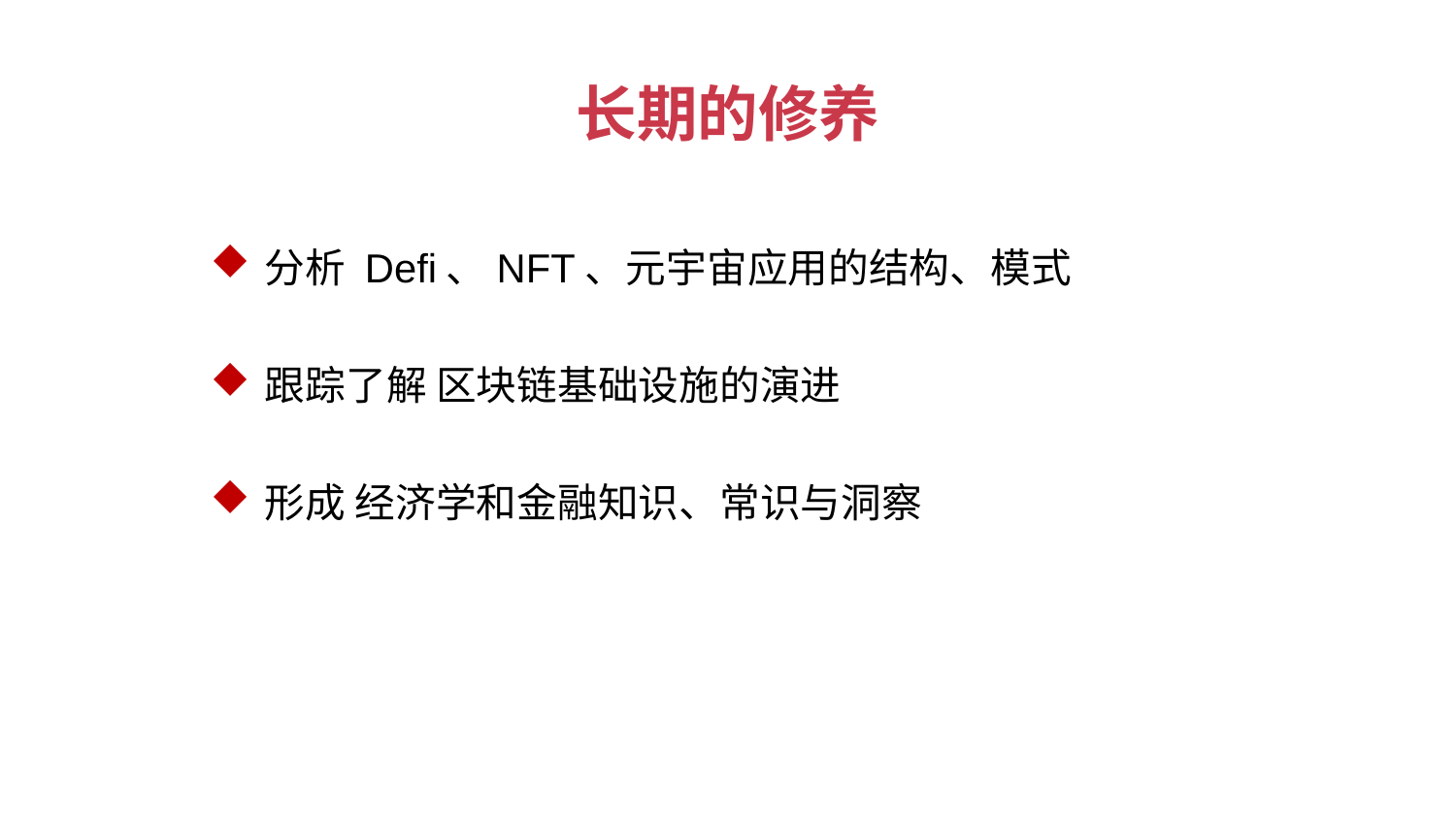

长期的修养
分析 Defi、NFT、元宇宙应用的结构、模式
跟踪了解 区块链基础设施的演进
形成 经济学和金融知识、常识与洞察